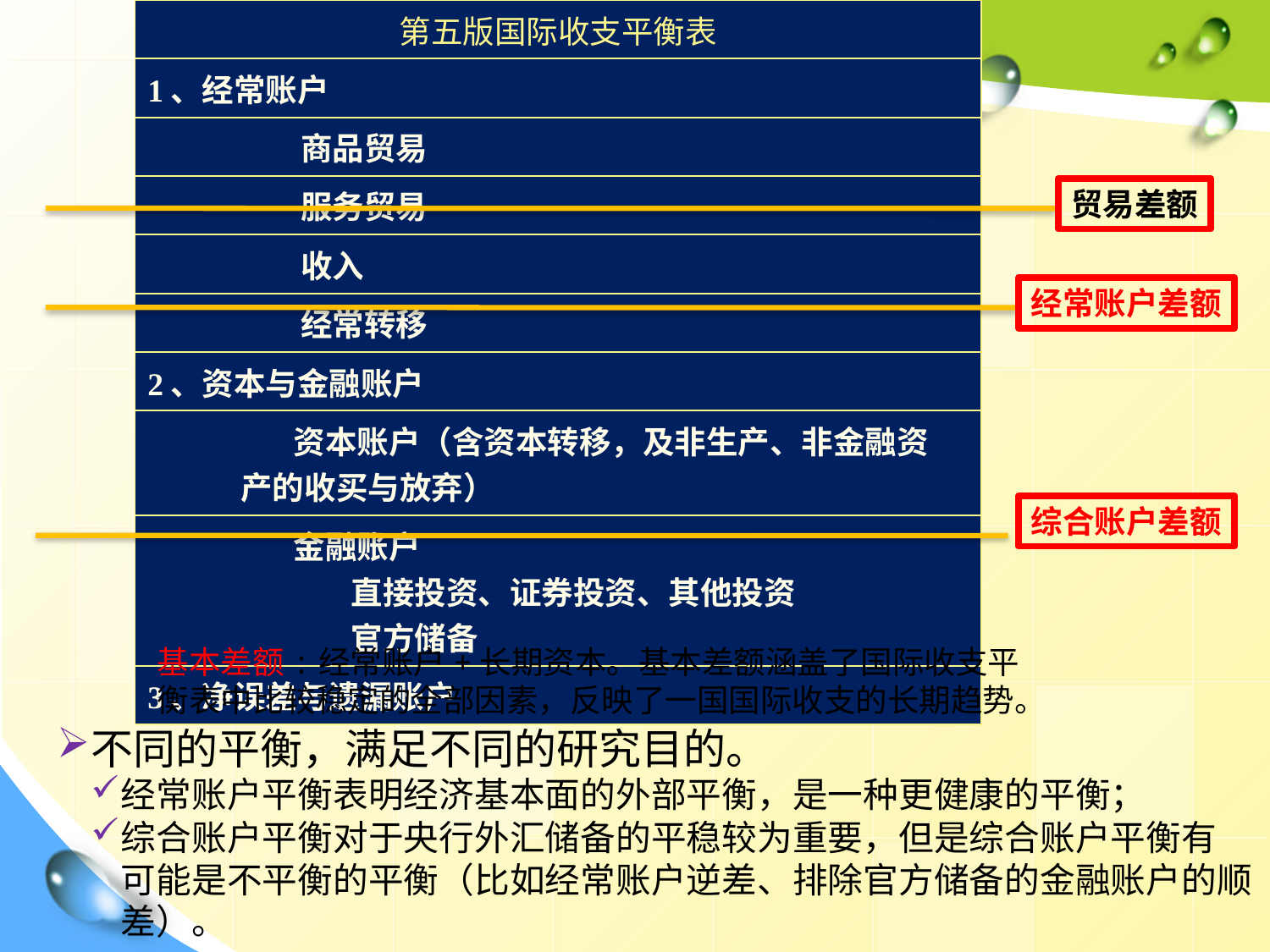

| 第五版国际收支平衡表 |
| --- |
| 1、经常账户 |
| 商品贸易 |
| 服务贸易 |
| 收入 |
| 经常转移 |
| 2、资本与金融账户 |
| 资本账户（含资本转移，及非生产、非金融资 产的收买与放弃） |
| 金融账户 直接投资、证券投资、其他投资 官方储备 |
| 3、净误差与遗漏账户 |
贸易差额
经常账户差额
综合账户差额
基本差额:经常账户+长期资本。基本差额涵盖了国际收支平衡表中比较稳定的全部因素，反映了一国国际收支的长期趋势。
不同的平衡，满足不同的研究目的。
经常账户平衡表明经济基本面的外部平衡，是一种更健康的平衡；
综合账户平衡对于央行外汇储备的平稳较为重要，但是综合账户平衡有
可能是不平衡的平衡（比如经常账户逆差、排除官方储备的金融账户的顺差）。